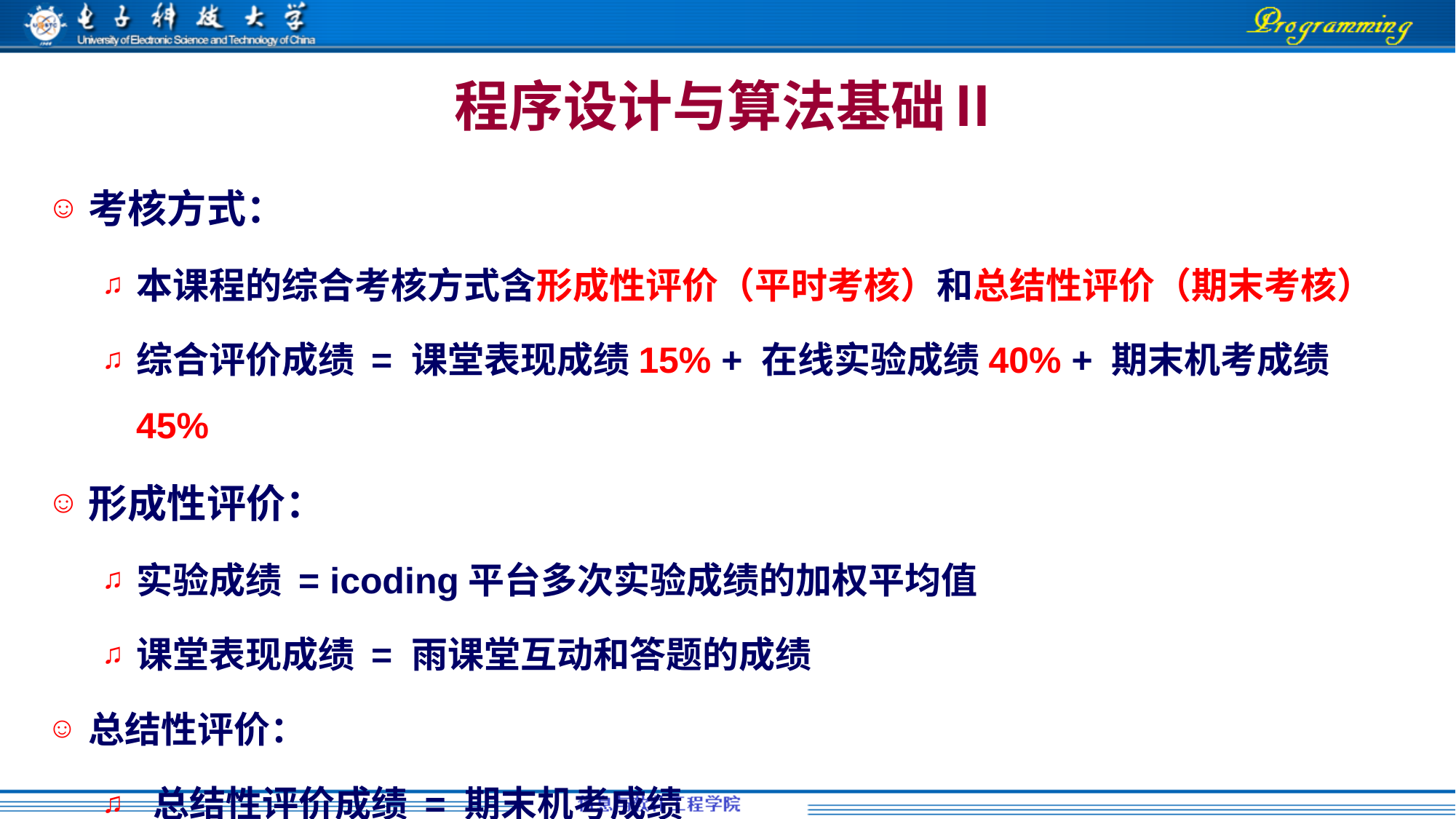

# 程序设计与算法基础Ⅱ
考核方式：
本课程的综合考核方式含形成性评价（平时考核）和总结性评价（期末考核）
综合评价成绩 = 课堂表现成绩15% + 在线实验成绩40% + 期末机考成绩45%
形成性评价：
实验成绩 = icoding平台多次实验成绩的加权平均值
课堂表现成绩 = 雨课堂互动和答题的成绩
总结性评价：
 总结性评价成绩 = 期末机考成绩